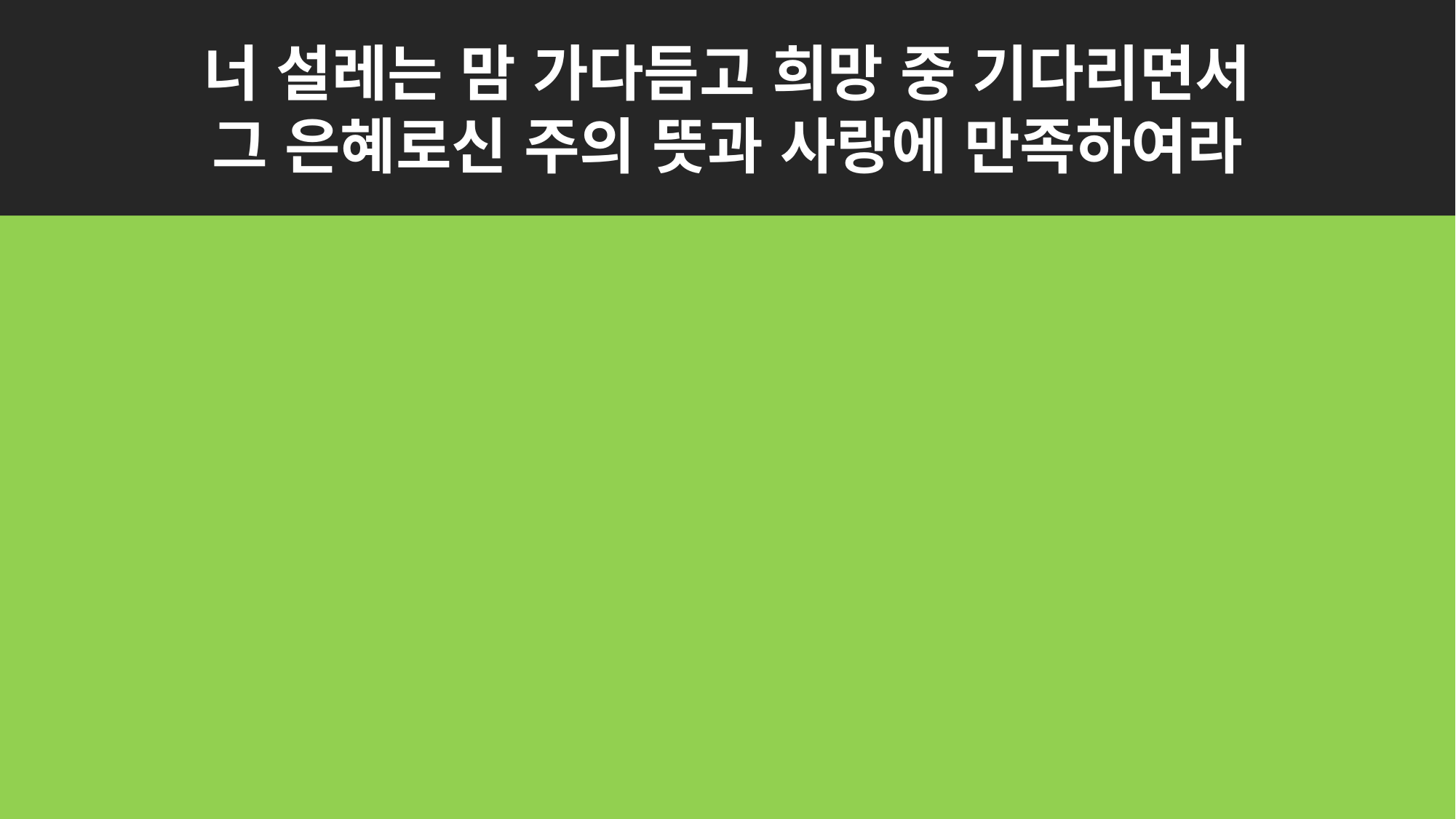

너 설레는 맘 가다듬고 희망 중 기다리면서
그 은혜로신 주의 뜻과 사랑에 만족하여라